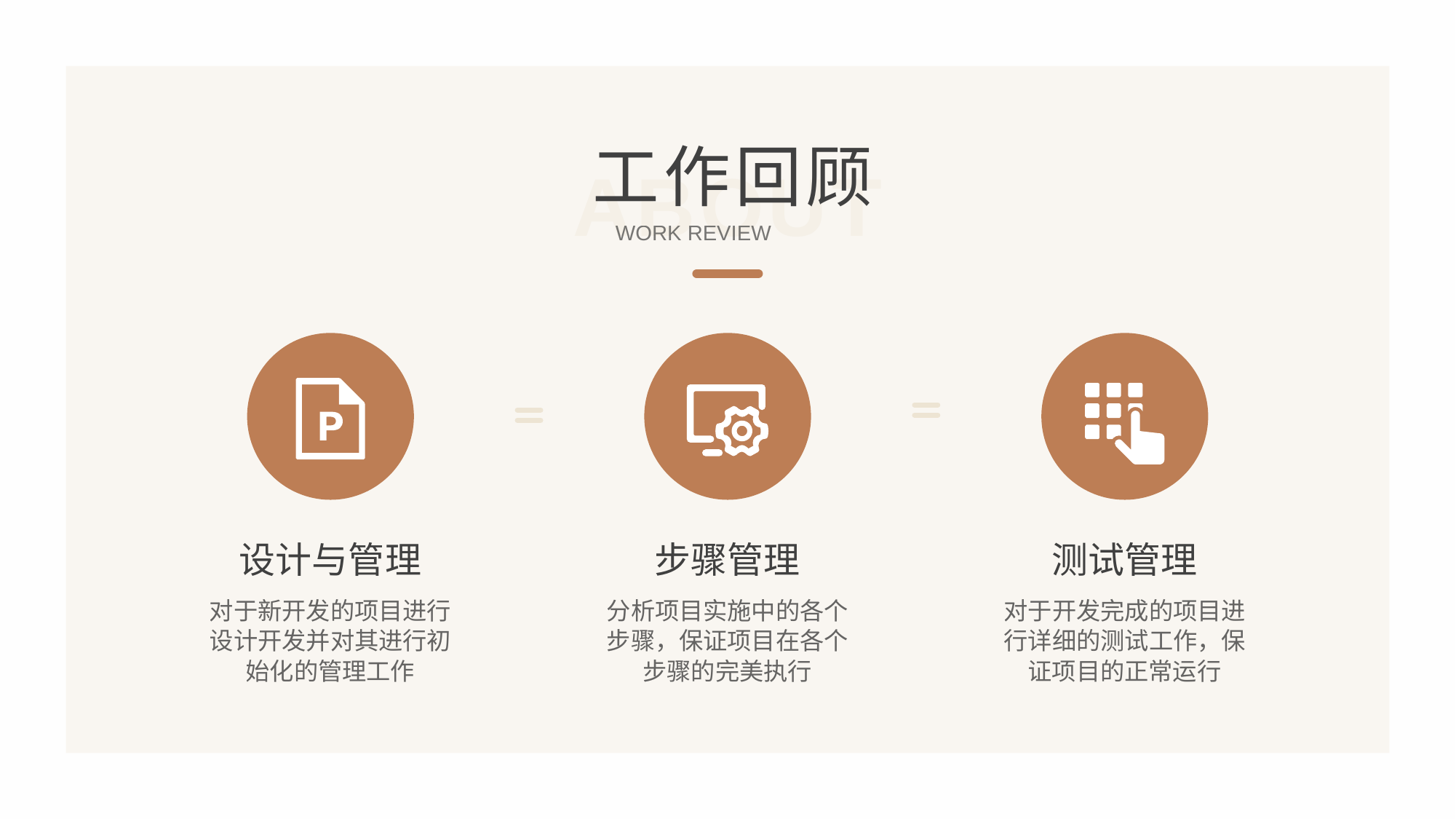

工作回顾
ABOUT
WORK REVIEW

设计与管理
对于新开发的项目进行设计开发并对其进行初始化的管理工作

步骤管理
分析项目实施中的各个步骤，保证项目在各个步骤的完美执行

测试管理
对于开发完成的项目进行详细的测试工作，保证项目的正常运行